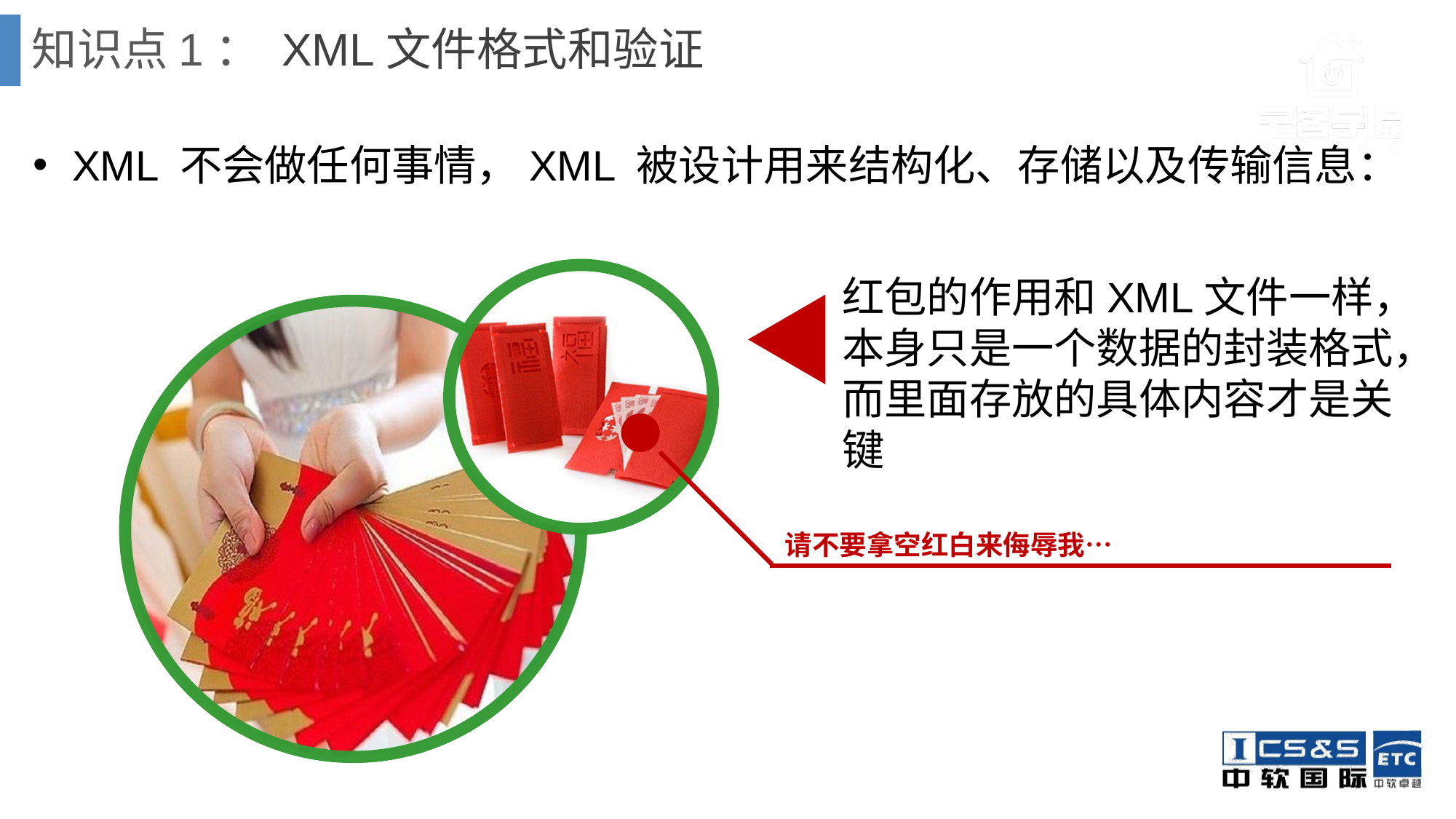

# 知识点1： XML文件格式和验证
 XML 不会做任何事情，XML 被设计用来结构化、存储以及传输信息：

红包的作用和XML文件一样，本身只是一个数据的封装格式，而里面存放的具体内容才是关键

请不要拿空红白来侮辱我…